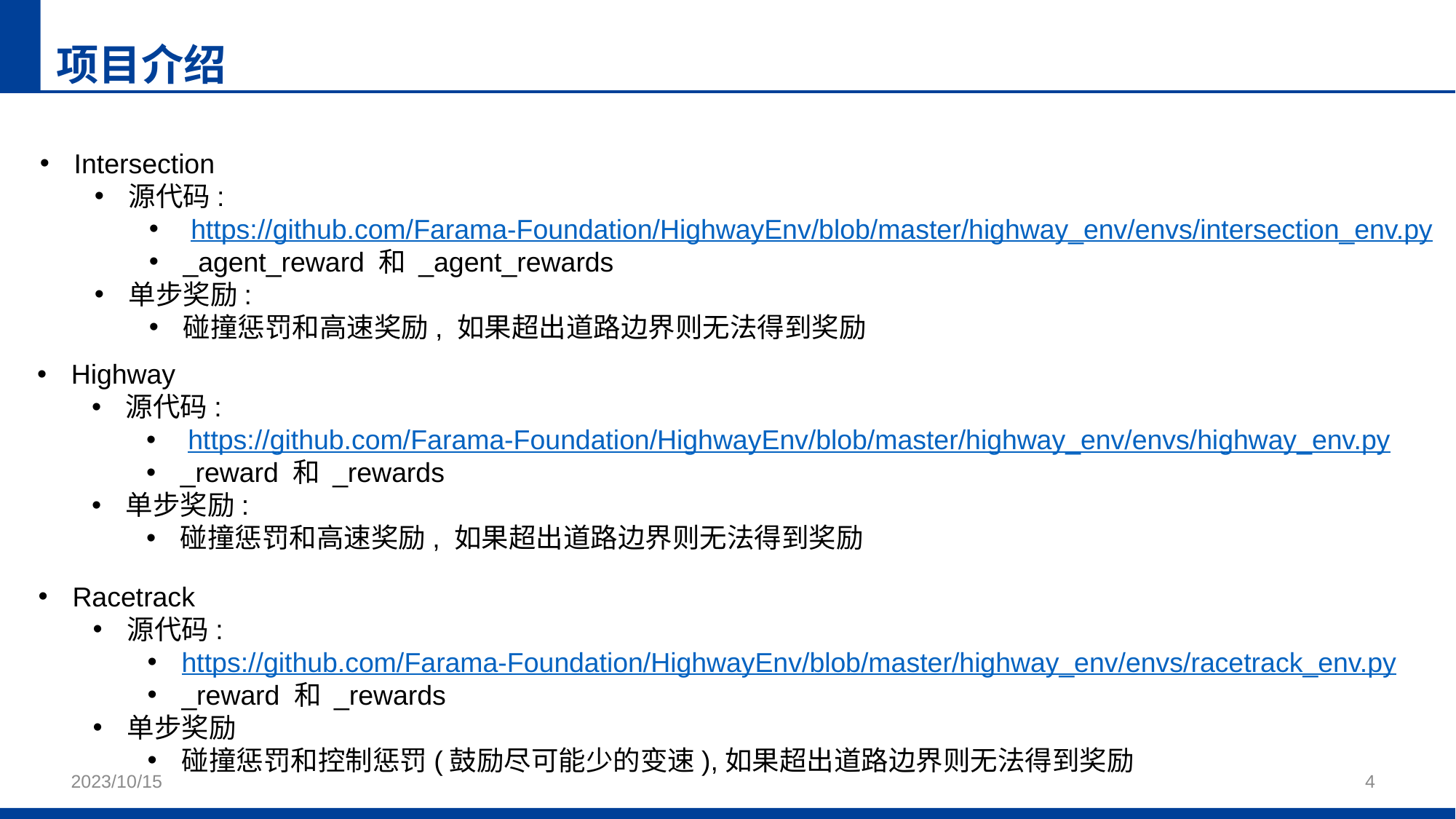

项目介绍
Intersection
源代码:
 https://github.com/Farama-Foundation/HighwayEnv/blob/master/highway_env/envs/intersection_env.py
_agent_reward 和 _agent_rewards
单步奖励:
碰撞惩罚和高速奖励, 如果超出道路边界则无法得到奖励
Highway
源代码:
 https://github.com/Farama-Foundation/HighwayEnv/blob/master/highway_env/envs/highway_env.py
_reward 和 _rewards
单步奖励:
碰撞惩罚和高速奖励, 如果超出道路边界则无法得到奖励
Racetrack
源代码:
https://github.com/Farama-Foundation/HighwayEnv/blob/master/highway_env/envs/racetrack_env.py
_reward 和 _rewards
单步奖励
碰撞惩罚和控制惩罚(鼓励尽可能少的变速),如果超出道路边界则无法得到奖励
2023/10/15
4